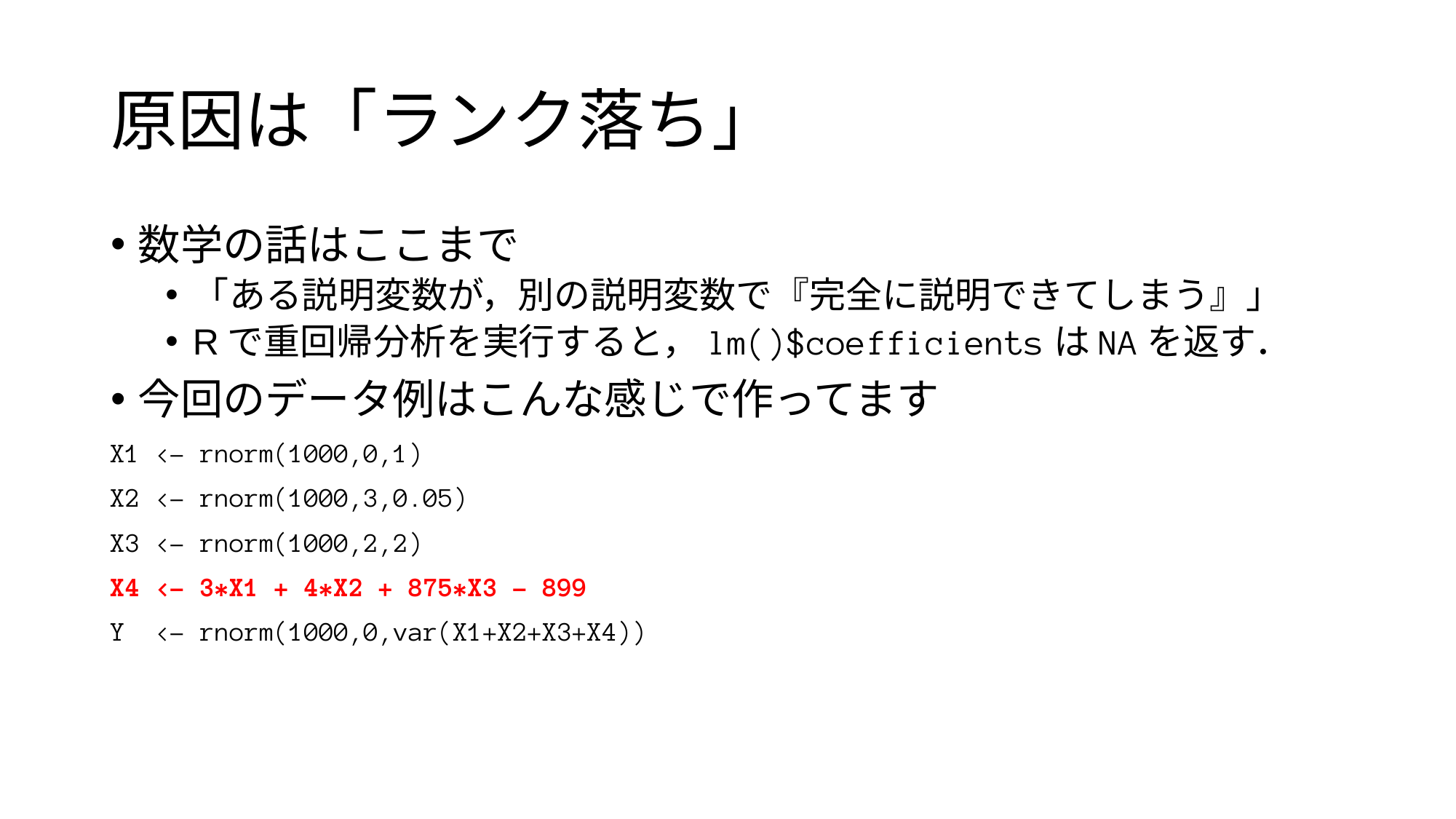

# 原因は「ランク落ち」
数学の話はここまで
「ある説明変数が，別の説明変数で『完全に説明できてしまう』」
Rで重回帰分析を実行すると，lm()$coefficientsはNAを返す．
今回のデータ例はこんな感じで作ってます
X1 <- rnorm(1000,0,1)
X2 <- rnorm(1000,3,0.05)
X3 <- rnorm(1000,2,2)
X4 <- 3*X1 + 4*X2 + 875*X3 – 899
Y  <- rnorm(1000,0,var(X1+X2+X3+X4))